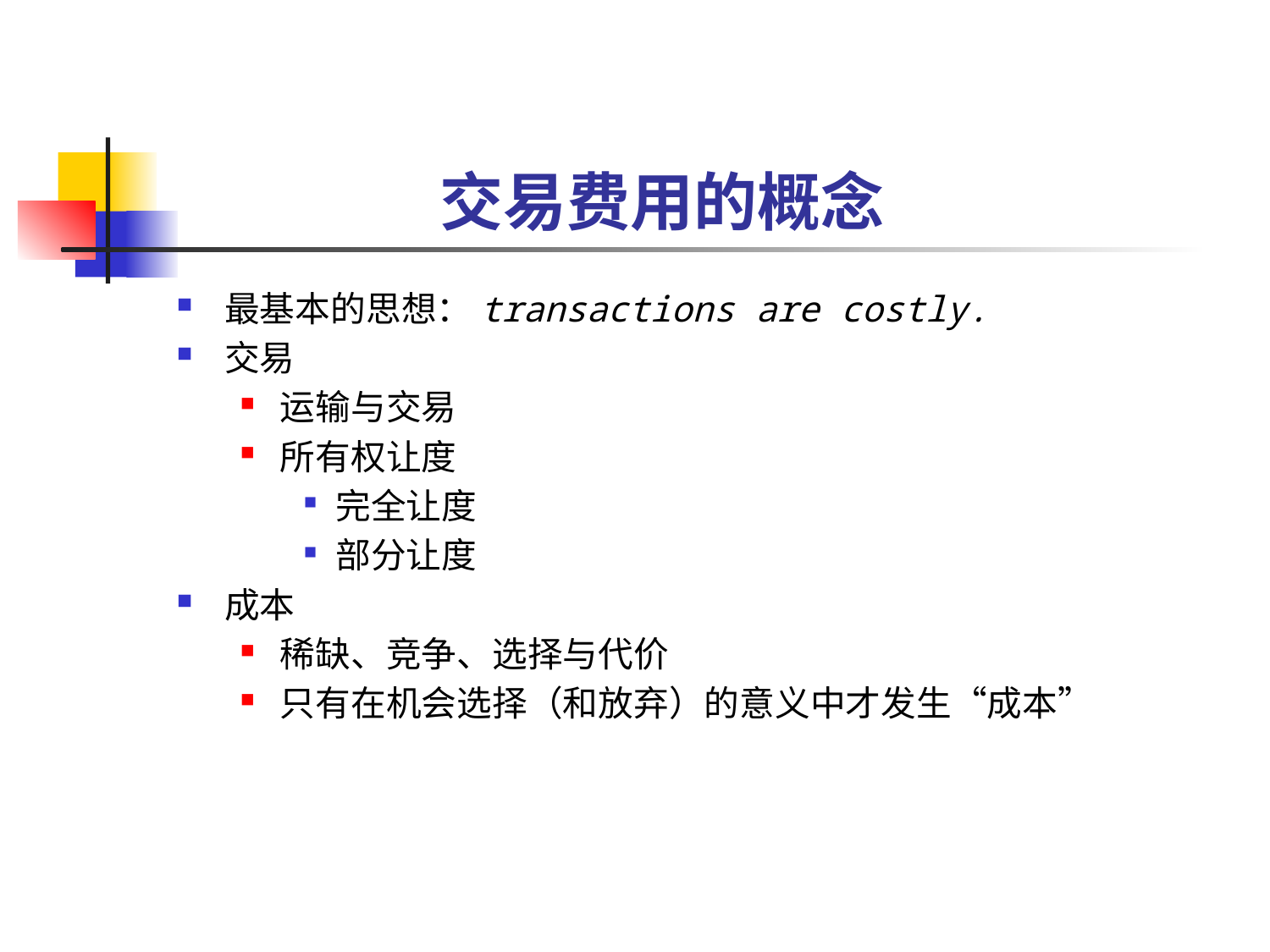

# 交易费用的概念
最基本的思想：transactions are costly.
交易
运输与交易
所有权让度
完全让度
部分让度
成本
稀缺、竞争、选择与代价
只有在机会选择（和放弃）的意义中才发生“成本”